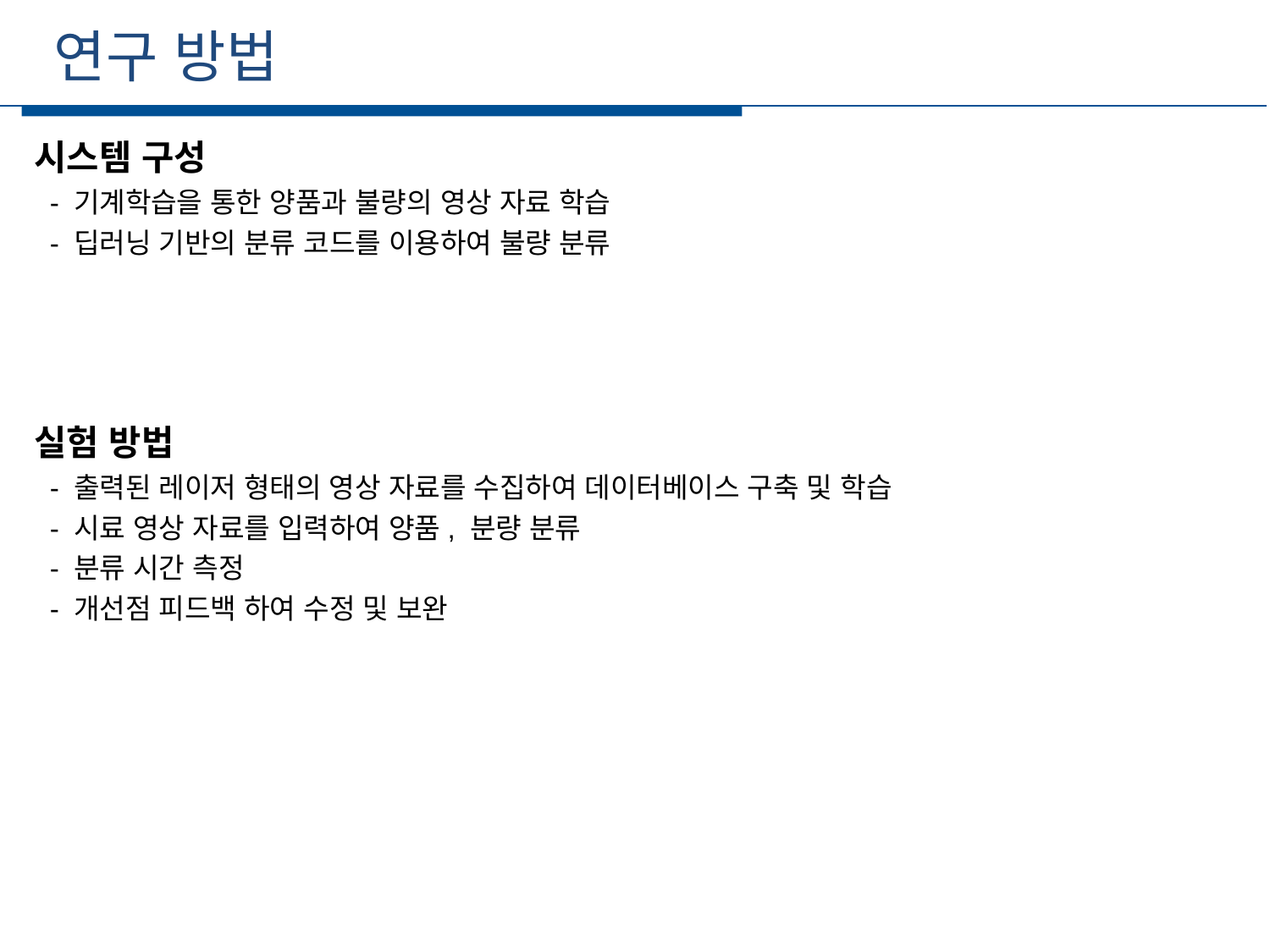

연구 방법
세부일정

시스템 구성
  - 기계학습을 통한 양품과 불량의 영상 자료 학습
  - 딥러닝 기반의 분류 코드를 이용하여 불량 분류
실험 방법
  - 출력된 레이저 형태의 영상 자료를 수집하여 데이터베이스 구축 및 학습
  - 시료 영상 자료를 입력하여 양품, 분량 분류
  - 분류 시간 측정
  - 개선점 피드백 하여 수정 및 보완